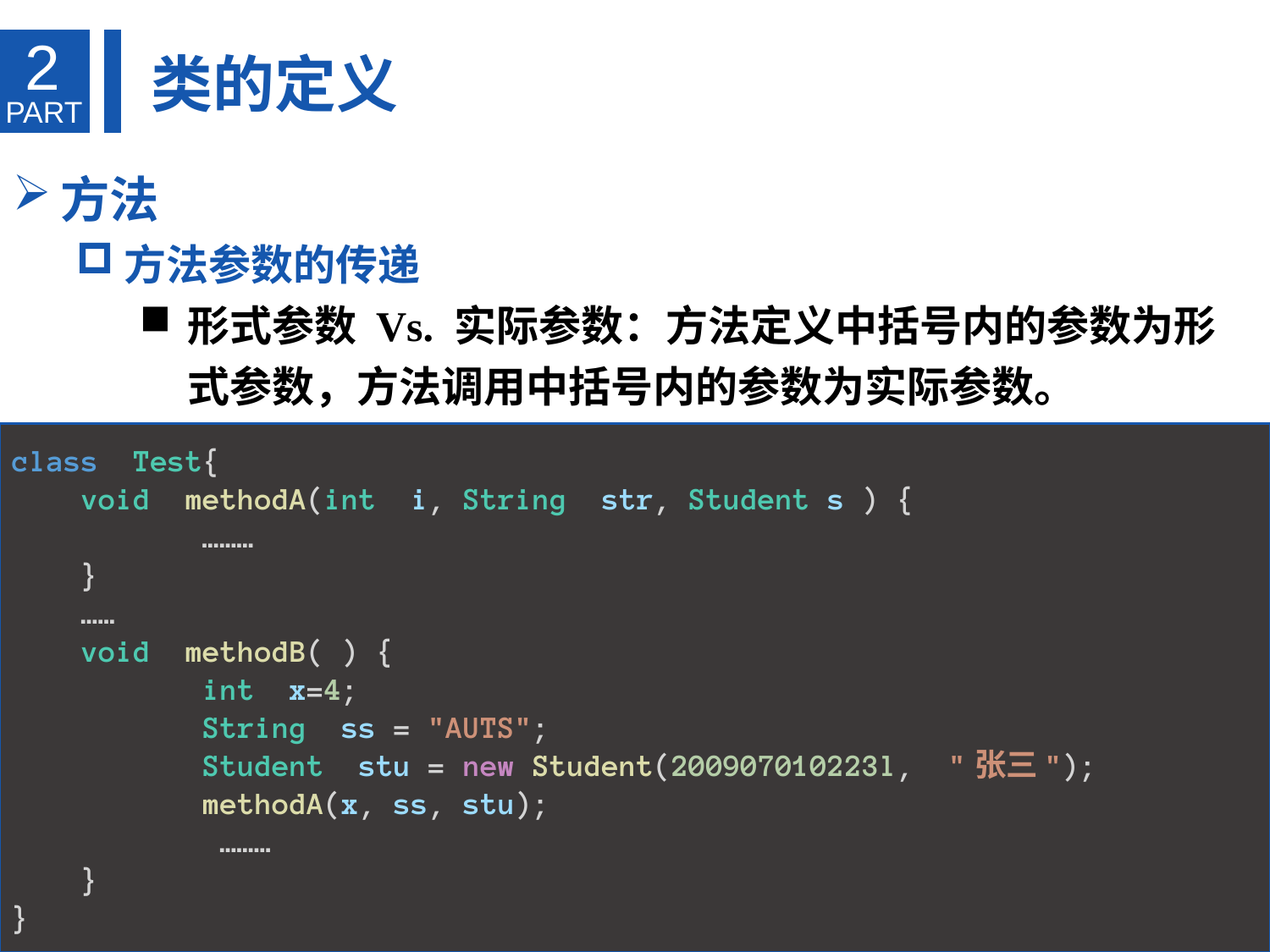

2
类的定义
PART
方法
方法参数的传递
形式参数 Vs. 实际参数：方法定义中括号内的参数为形式参数，方法调用中括号内的参数为实际参数。
class  Test{
    void  methodA(int  i, String  str, Student s ) {
           ………
    }
    ……
    void  methodB( ) {
           int  x=4;
           String  ss = "AUTS";
           Student  stu = new Student(200907010223l,  "张三");
           methodA(x, ss, stu);
            ………
    }
}